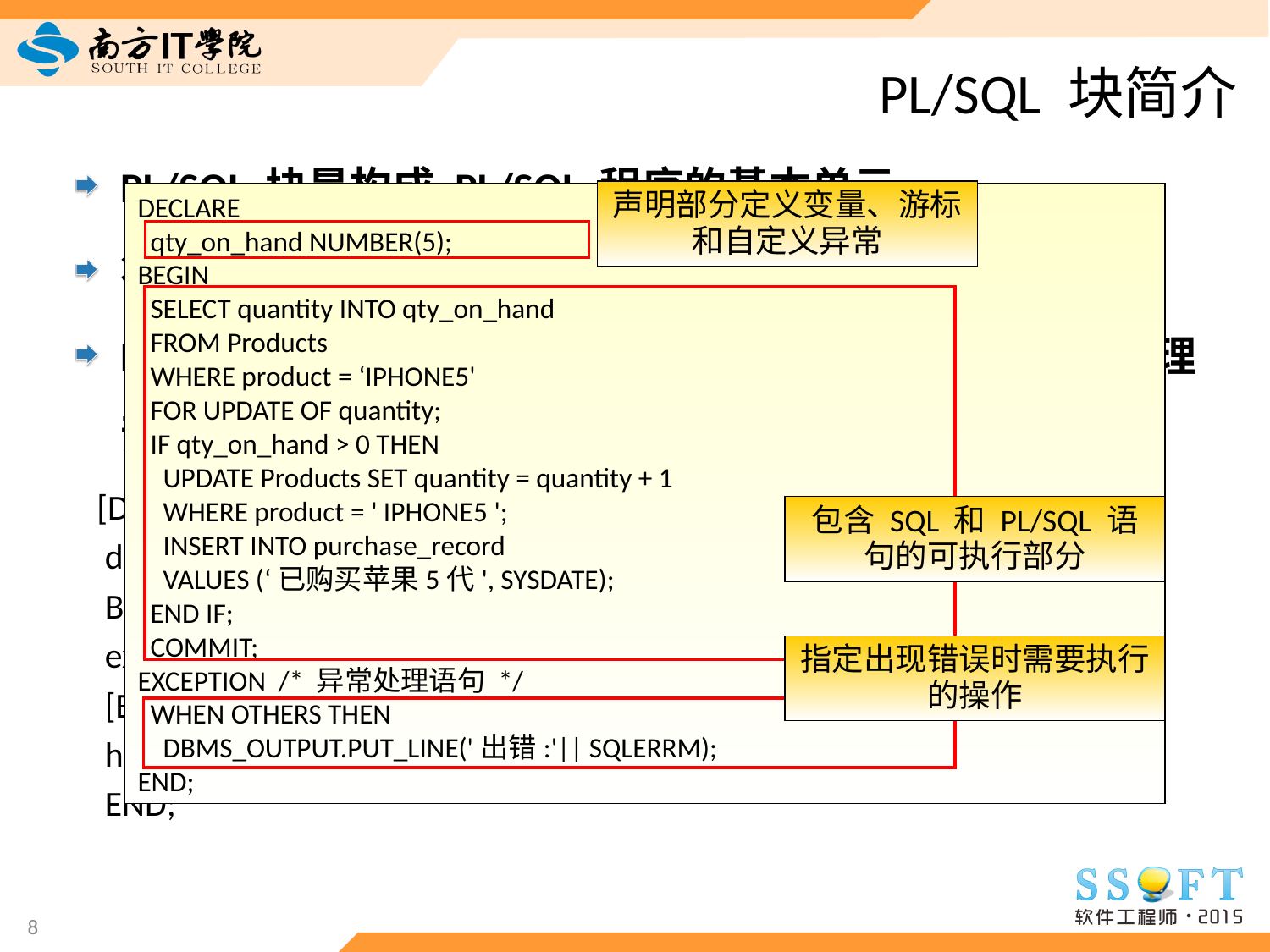

# PL/SQL 块简介
PL/SQL 块是构成 PL/SQL 程序的基本单元
将逻辑上相关的声明和语句组合在一起
PL/SQL 分为三个部分，声明部分、可执行部分和异常处理部分
   [DECLARE
    declarations]
    BEGIN
    executable statements
    [EXCEPTION
    handlers]
    END;
DECLARE
  qty_on_hand NUMBER(5);
BEGIN
  SELECT quantity INTO qty_on_hand
  FROM Products
  WHERE product = ‘IPHONE5'
  FOR UPDATE OF quantity;
  IF qty_on_hand > 0 THEN
    UPDATE Products SET quantity = quantity + 1
    WHERE product = ' IPHONE5 ';
    INSERT INTO purchase_record
    VALUES (‘已购买苹果5代', SYSDATE);
  END IF;
  COMMIT;
EXCEPTION  /* 异常处理语句 */
  WHEN OTHERS THEN
    DBMS_OUTPUT.PUT_LINE('出错:'|| SQLERRM);
END;
声明部分定义变量、游标和自定义异常

包含 SQL 和 PL/SQL 语句的可执行部分
指定出现错误时需要执行的操作

8